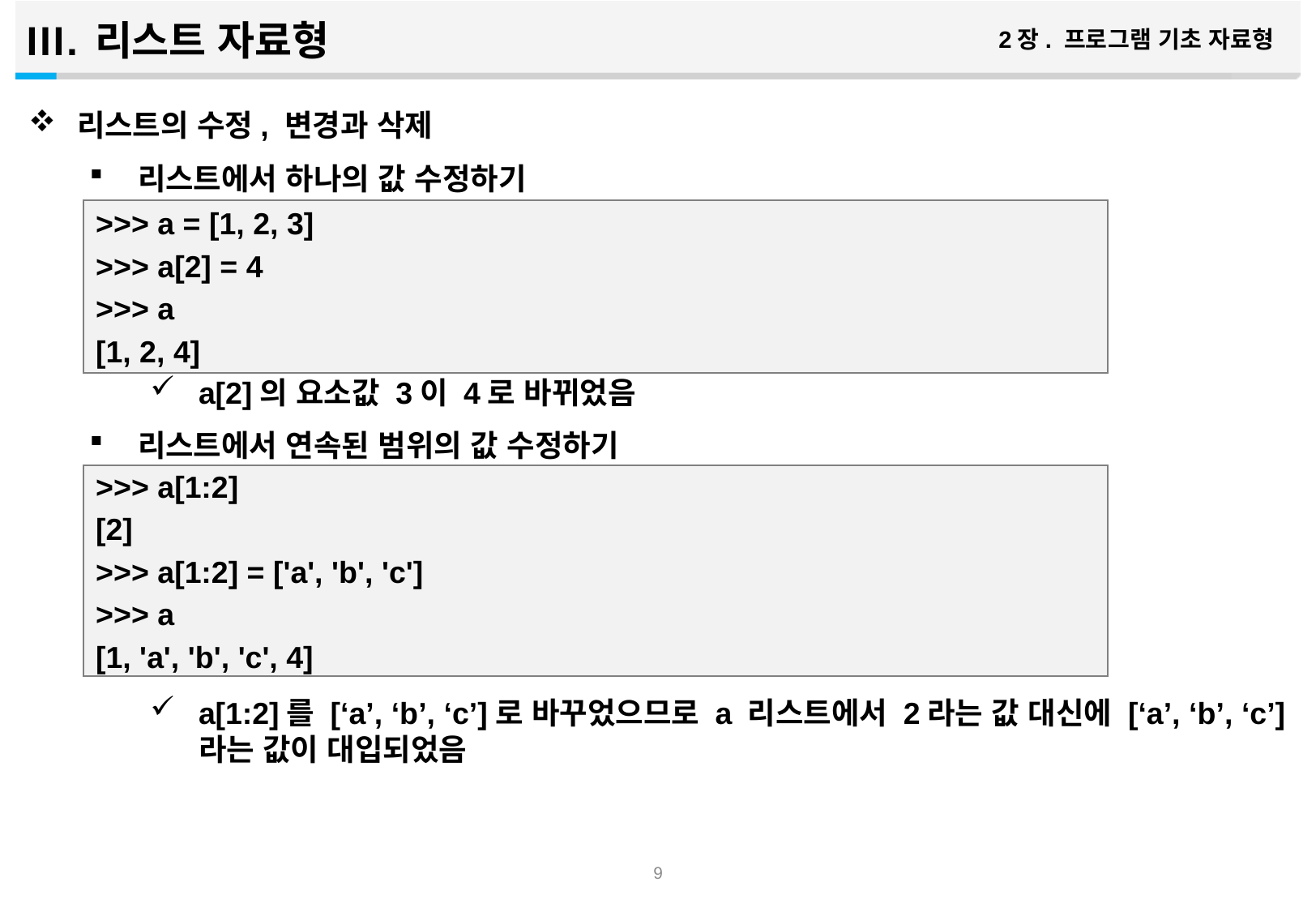

리스트 자료형
2장. 프로그램 기초 자료형
리스트의 수정, 변경과 삭제
리스트에서 하나의 값 수정하기

a[2]의 요소값 3이 4로 바뀌었음
리스트에서 연속된 범위의 값 수정하기

a[1:2]를 [‘a’, ‘b’, ‘c’]로 바꾸었으므로 a 리스트에서 2라는 값 대신에 [‘a’, ‘b’, ‘c’]라는 값이 대입되었음
>>> a = [1, 2, 3]
>>> a[2] = 4
>>> a
[1, 2, 4]
>>> a[1:2]
[2]
>>> a[1:2] = ['a', 'b', 'c']
>>> a
[1, 'a', 'b', 'c', 4]
9